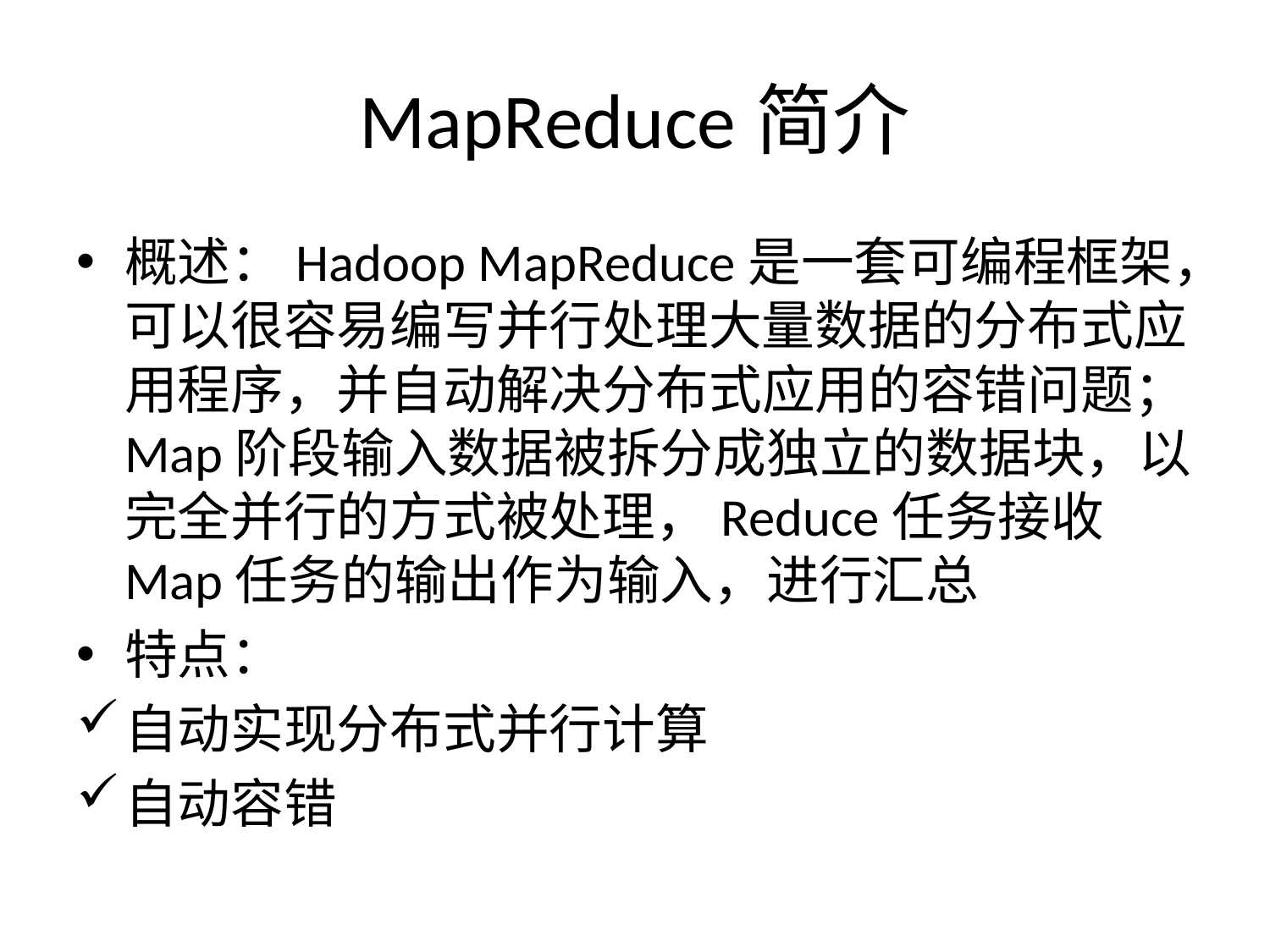

# MapReduce简介
概述：Hadoop MapReduce是一套可编程框架，可以很容易编写并行处理大量数据的分布式应用程序，并自动解决分布式应用的容错问题；Map阶段输入数据被拆分成独立的数据块，以完全并行的方式被处理，Reduce任务接收Map任务的输出作为输入，进行汇总
特点：
自动实现分布式并行计算
自动容错